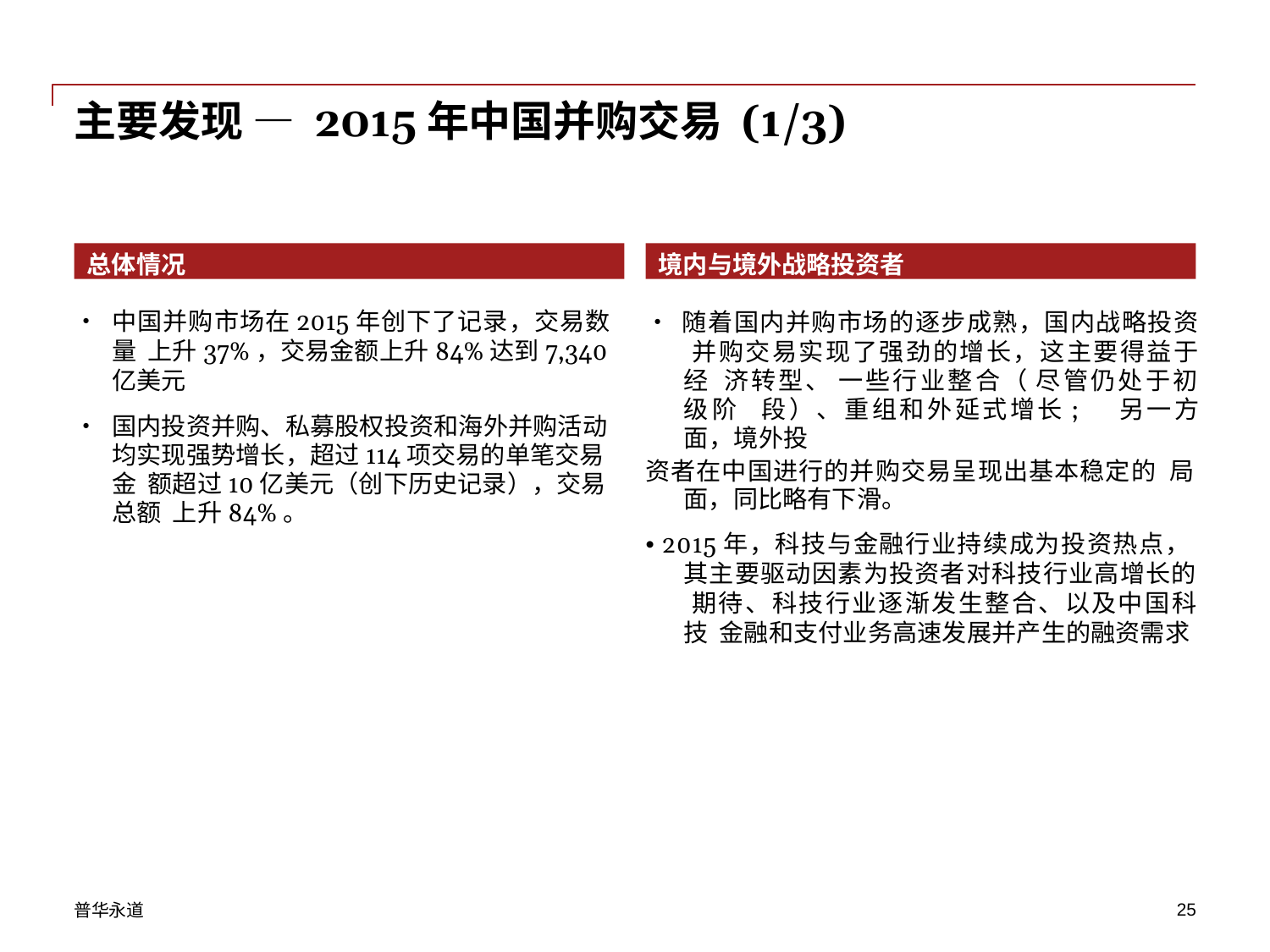

# 主要发现 — 2015年中国并购交易 (1/3)
总体情况
境内与境外战略投资者
•	中国并购市场在2015年创下了记录，交易数量  上升37%，交易金额上升84%达到7,340亿美元
•	国内投资并购、私募股权投资和海外并购活动  均实现强势增长，超过114项交易的单笔交易金  额超过10亿美元（创下历史记录），交易总额  上升84%。
• 随着国内并购市场的逐步成熟，国内战略投资  并购交易实现了强劲的增长，这主要得益于经  济转型、 一些行业整合（ 尽管仍处于初级阶  段）、重组和外延式增长;   另一方面，境外投
资者在中国进行的并购交易呈现出基本稳定的  局面，同比略有下滑。
• 2015年，科技与金融行业持续成为投资热点，  其主要驱动因素为投资者对科技行业高增长的  期待、科技行业逐渐发生整合、以及中国科技  金融和支付业务高速发展并产生的融资需求
普华永道
25